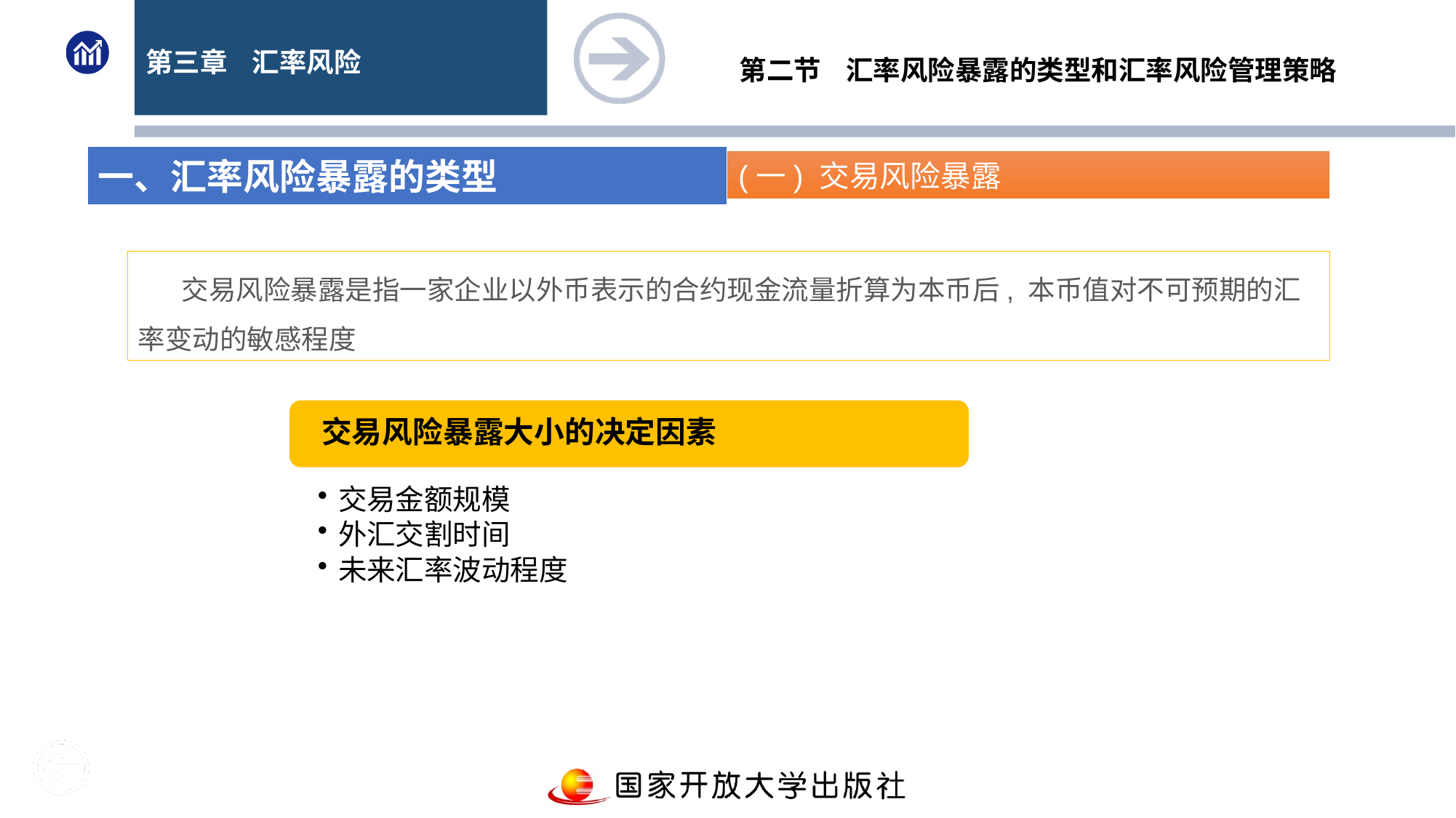

第二节    汇率风险暴露的类型和汇率风险管理策略
第三章    汇率风险
一、汇率风险暴露的类型
(一) 交易风险暴露
      交易风险暴露是指一家企业以外币表示的合约现金流量折算为本币后, 本币值对不可预期的汇率变动的敏感程度
交易金额规模
外汇交割时间
未来汇率波动程度
交易风险暴露大小的决定因素